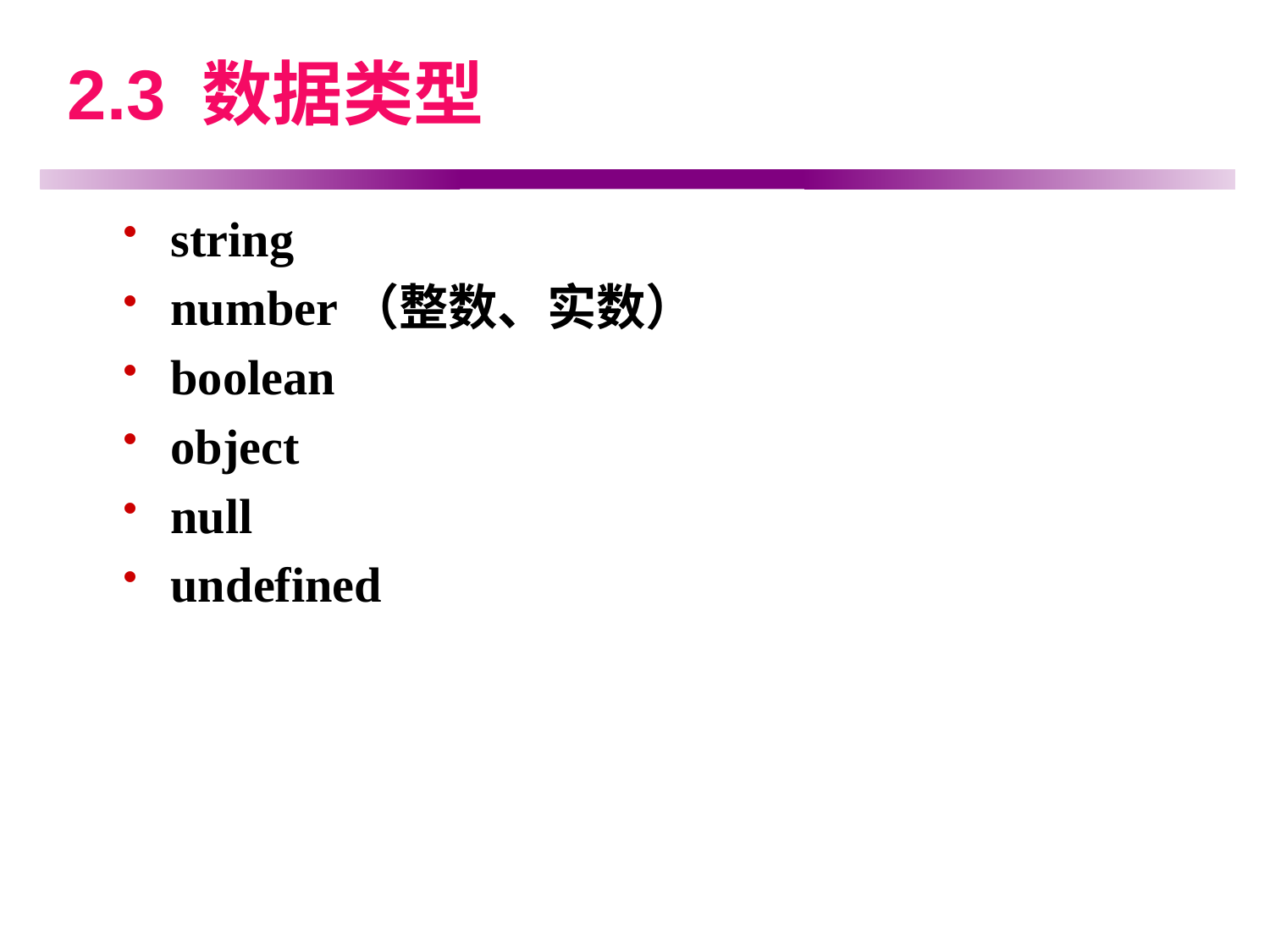

# 2.3 数据类型
string
number（整数、实数）
boolean
object
null
undefined